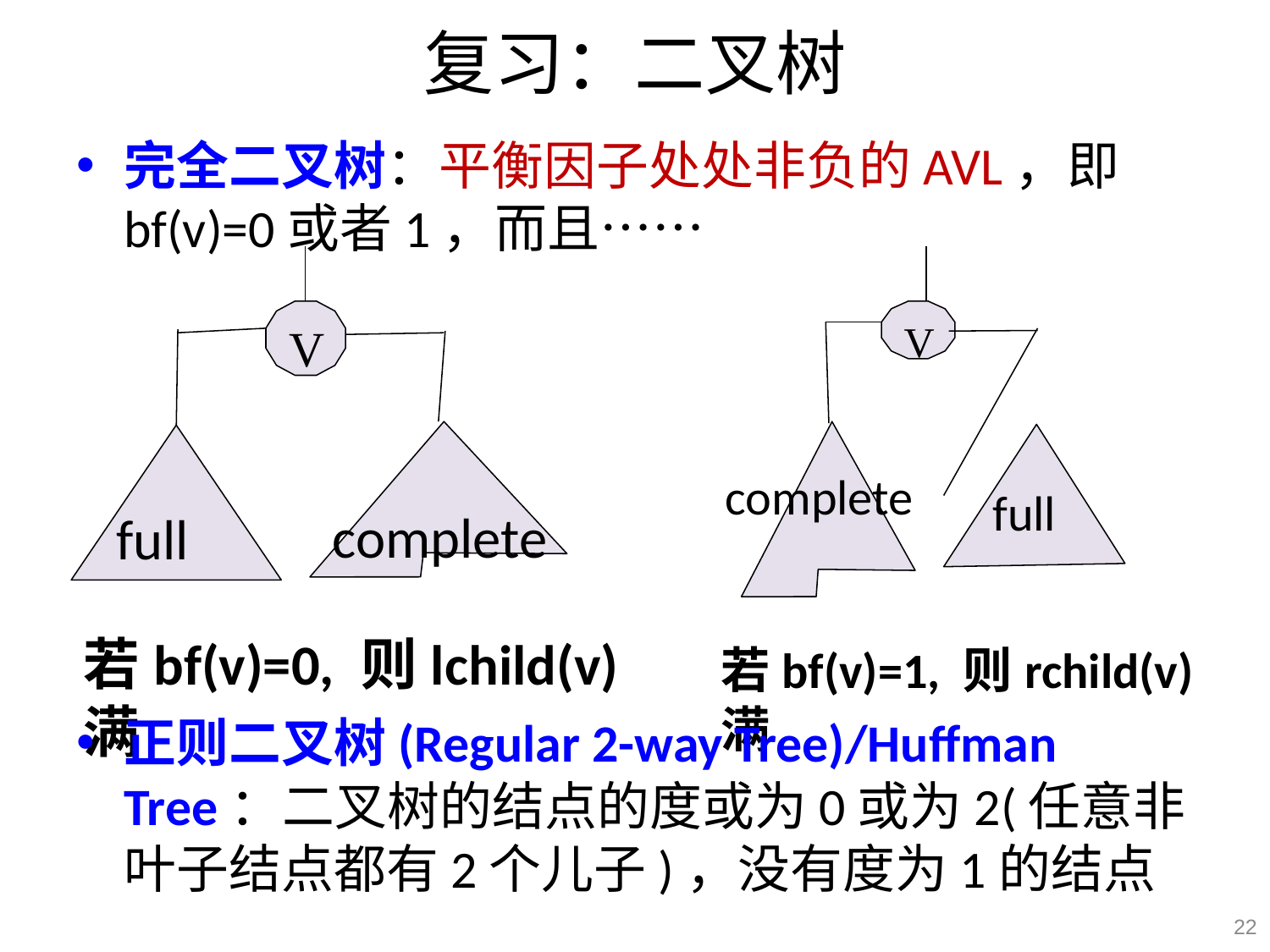

# 复习：二叉树
完全二叉树：平衡因子处处非负的AVL，即bf(v)=0或者1，而且……

正则二叉树(Regular 2-way Tree)/Huffman Tree：二叉树的结点的度或为0或为2(任意非叶子结点都有2个儿子)，没有度为1的结点

V
V

complete

full

complete
full
若bf(v)=0, 则lchild(v)满
若bf(v)=1, 则rchild(v)满
22